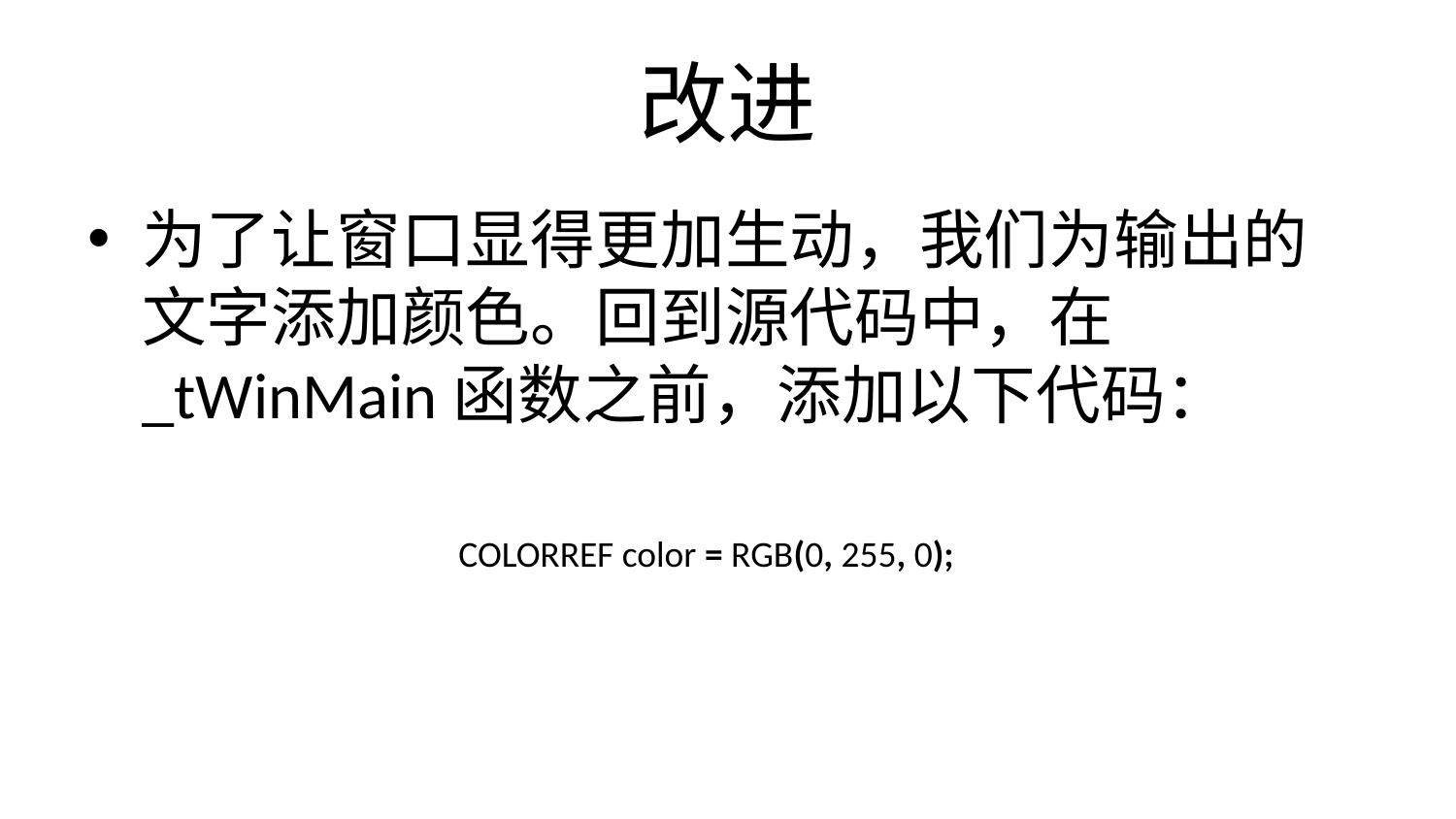

# 改进
为了让窗口显得更加生动，我们为输出的文字添加颜色。回到源代码中，在_tWinMain函数之前，添加以下代码：

COLORREF color = RGB(0, 255, 0);